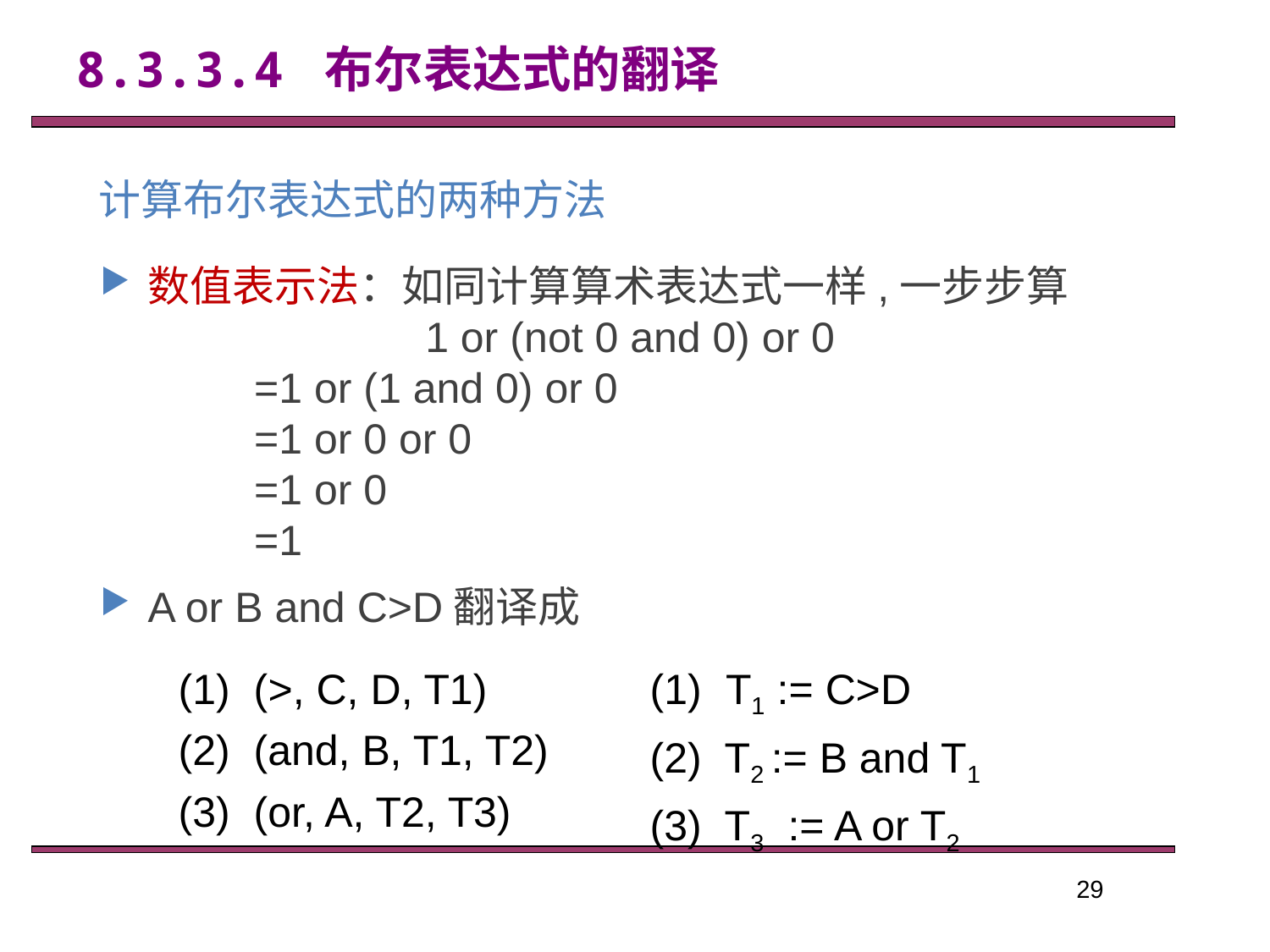

8.3.3.4 布尔表达式的翻译
计算布尔表达式的两种方法
数值表示法：如同计算算术表达式一样,一步步算
 		      1 or (not 0 and 0) or 0
             =1 or (1 and 0) or 0
             =1 or 0 or 0
             =1 or 0
             =1
A or B and C>D翻译成
(1)  (>, C, D, T1)
(2)  (and, B, T1, T2)
(3)  (or, A, T2, T3)
(1)  T1 := C>D
(2)  T2 := B and T1
(3)  T3  := A or T2
29